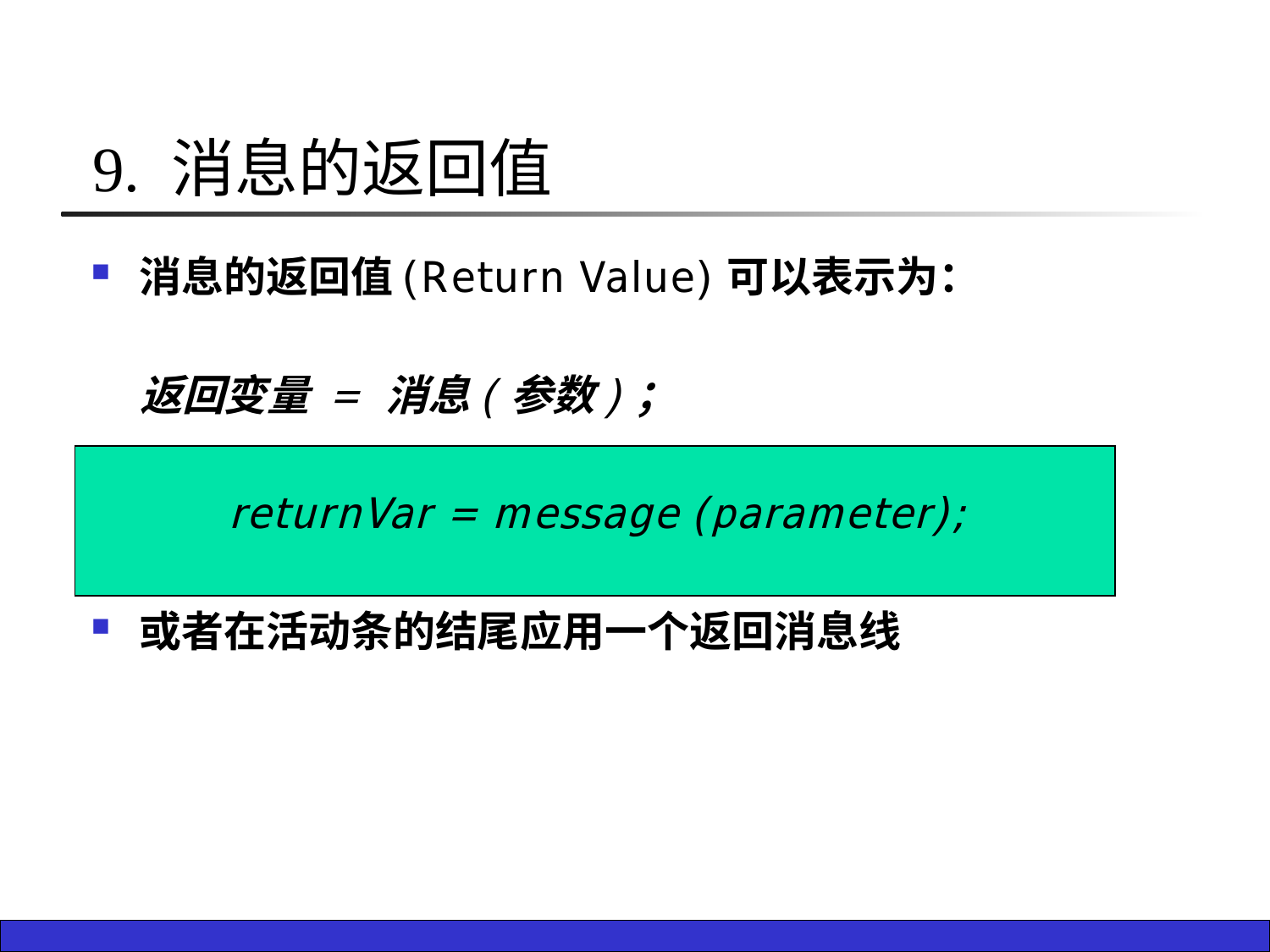

9. 消息的返回值
消息的返回值(Return Value)可以表示为：

    返回变量 = 消息(参数)；

      returnVar = message (parameter);

或者在活动条的结尾应用一个返回消息线